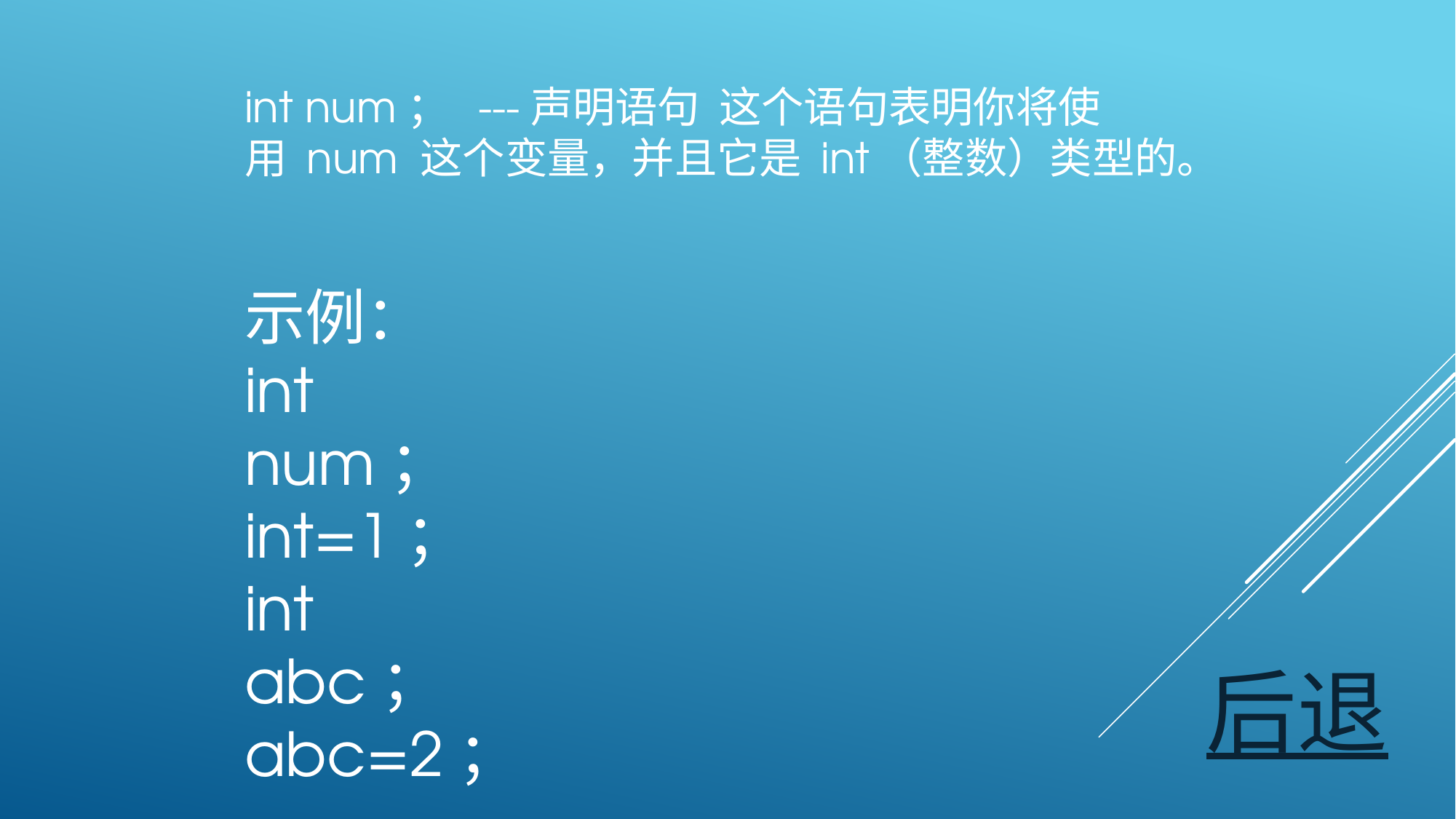

int num；  ---声明语句  这个语句表明你将使用 num 这个变量，并且它是 int（整数）类型的。
示例：
int  num；
int=1；
int  abc；
abc=2；
后退